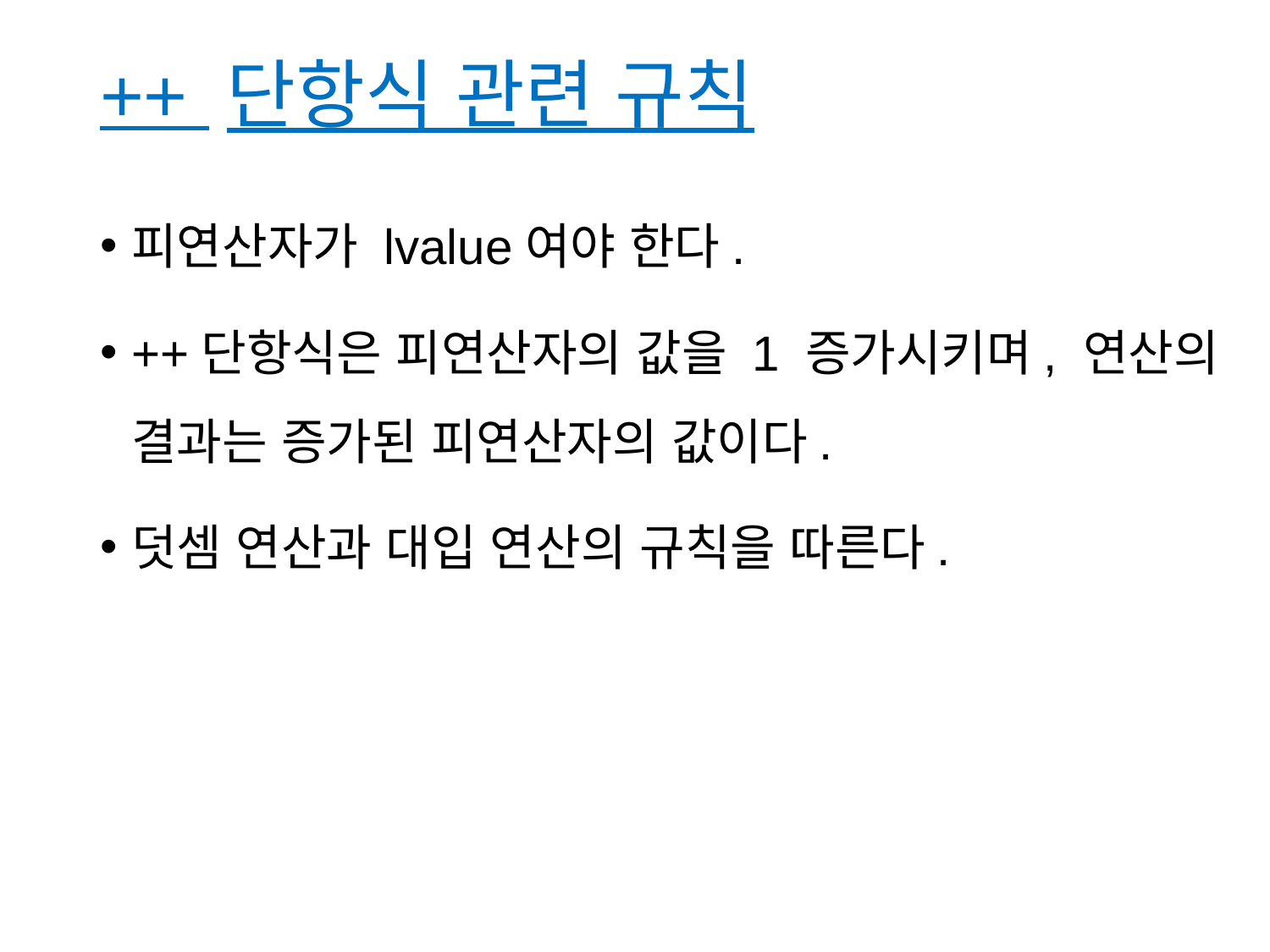

# ++ 단항식 관련 규칙
피연산자가 lvalue여야 한다.
++단항식은 피연산자의 값을 1 증가시키며, 연산의 결과는 증가된 피연산자의 값이다.
덧셈 연산과 대입 연산의 규칙을 따른다.